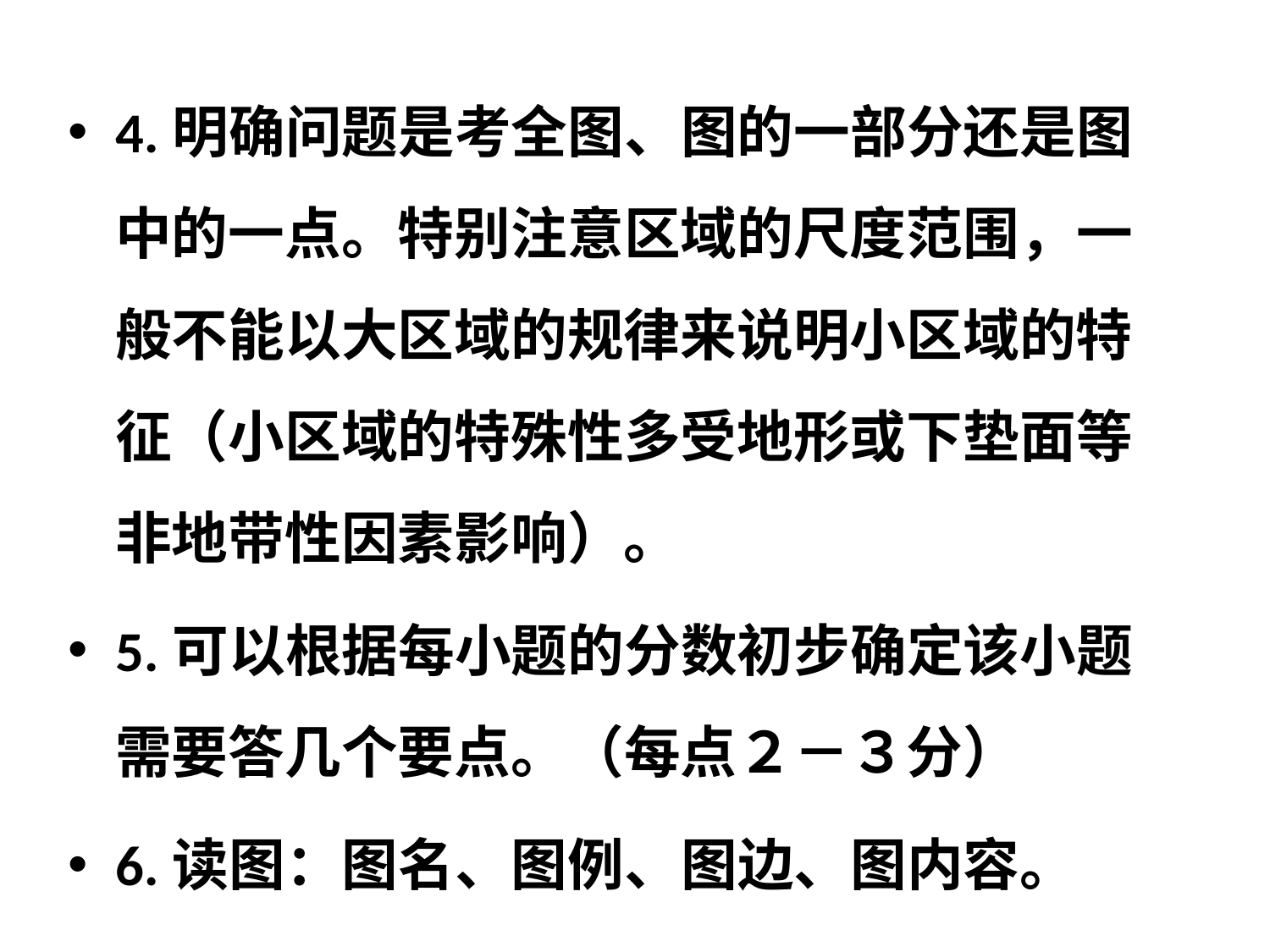

4.明确问题是考全图、图的一部分还是图中的一点。特别注意区域的尺度范围，一般不能以大区域的规律来说明小区域的特征（小区域的特殊性多受地形或下垫面等非地带性因素影响）。
5.可以根据每小题的分数初步确定该小题需要答几个要点。（每点２－３分）
6.读图：图名、图例、图边、图内容。